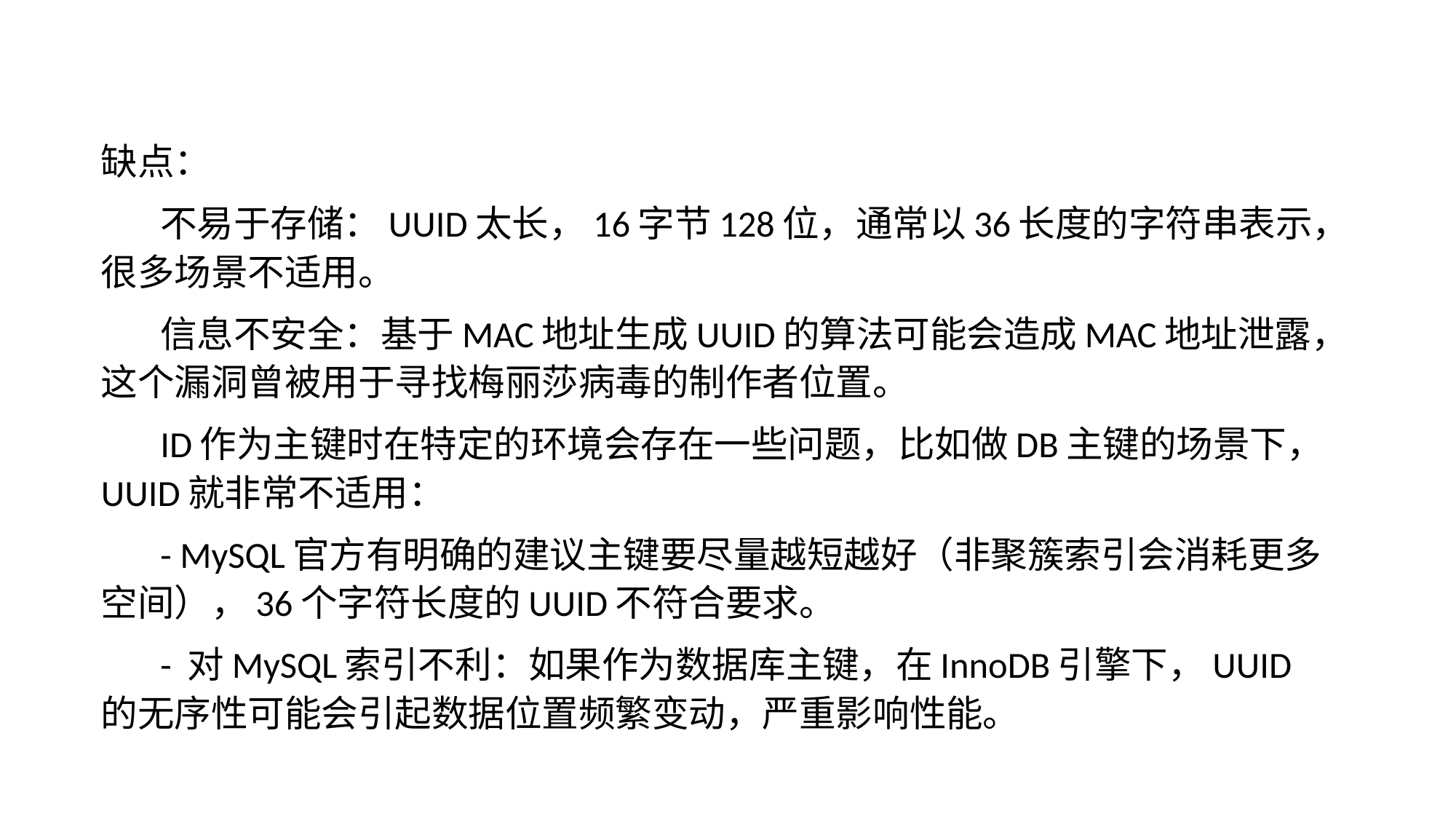

缺点：
不易于存储：UUID太长，16字节128位，通常以36长度的字符串表示，很多场景不适用。
信息不安全：基于MAC地址生成UUID的算法可能会造成MAC地址泄露，这个漏洞曾被用于寻找梅丽莎病毒的制作者位置。
ID作为主键时在特定的环境会存在一些问题，比如做DB主键的场景下，UUID就非常不适用：
- MySQL官方有明确的建议主键要尽量越短越好（非聚簇索引会消耗更多空间），36个字符长度的UUID不符合要求。
- 对MySQL索引不利：如果作为数据库主键，在InnoDB引擎下，UUID的无序性可能会引起数据位置频繁变动，严重影响性能。